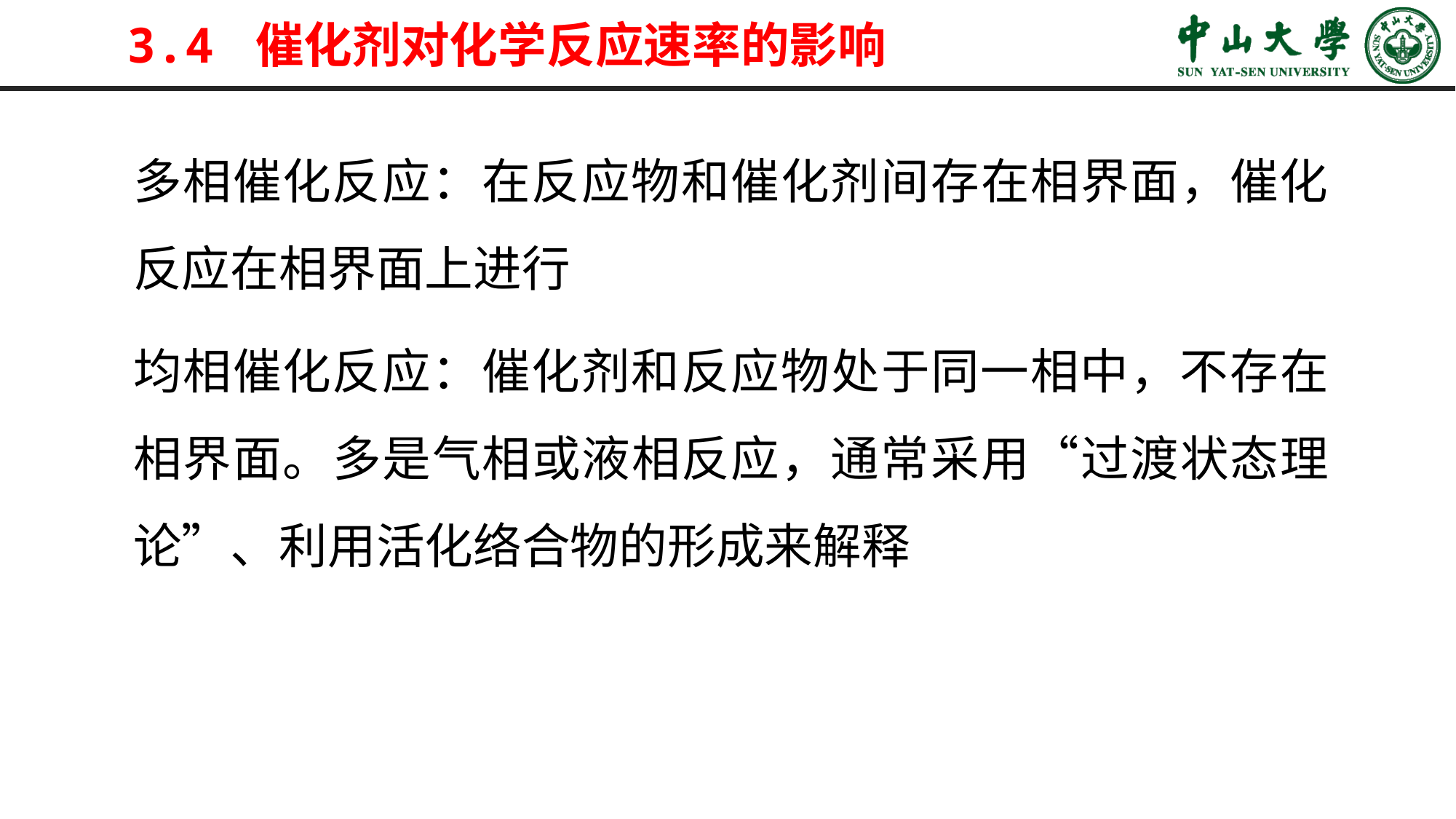

# 3.4 催化剂对化学反应速率的影响
多相催化反应：在反应物和催化剂间存在相界面，催化反应在相界面上进行
均相催化反应：催化剂和反应物处于同一相中，不存在相界面。多是气相或液相反应，通常采用“过渡状态理论”、利用活化络合物的形成来解释